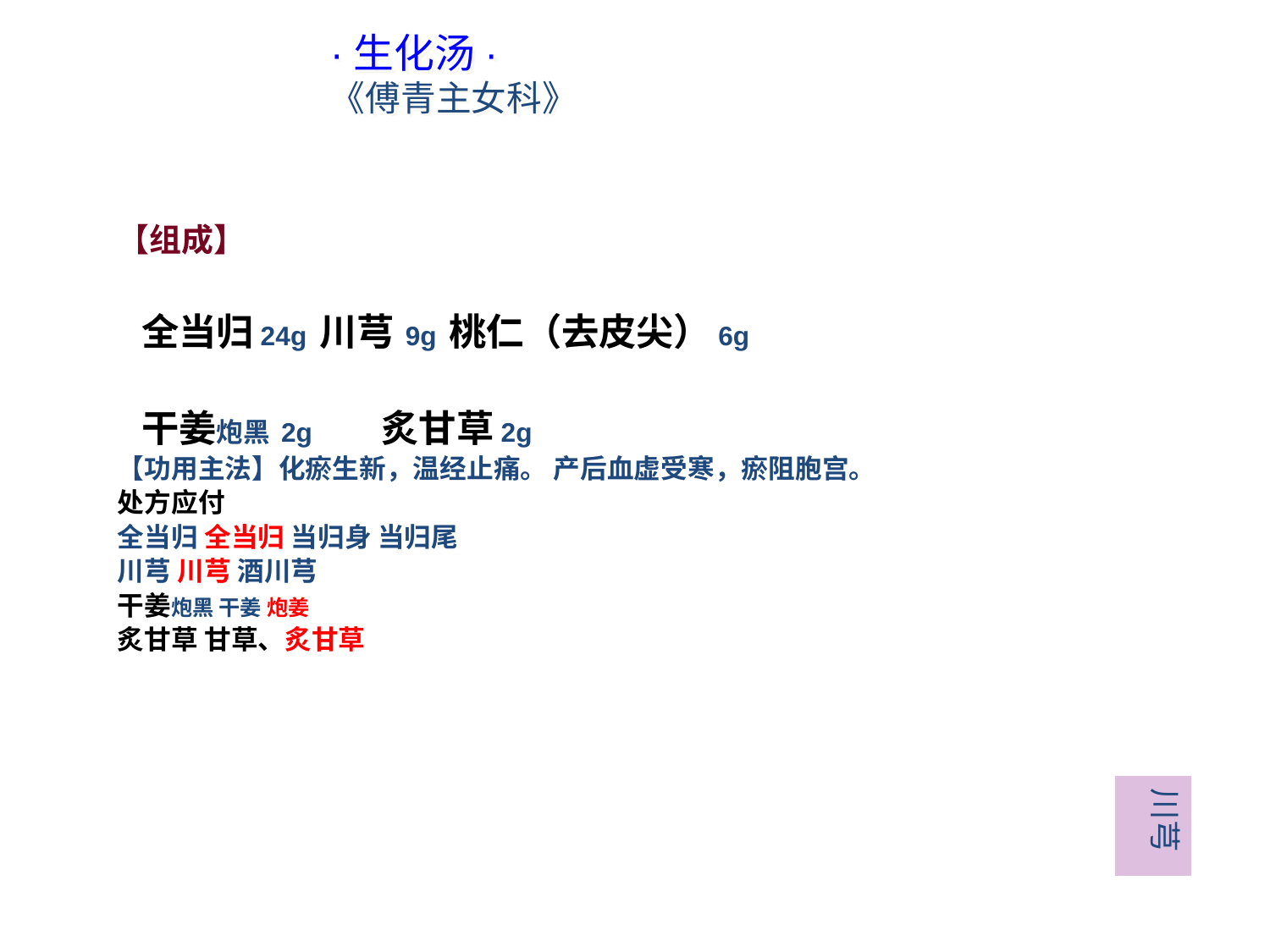

·生化汤·
《傅青主女科》

#

【组成】

  全当归24g 川芎 9g 桃仁（去皮尖）6g

  干姜炮黑 2g      炙甘草2g
【功用主法】化瘀生新，温经止痛。 产后血虚受寒，瘀阻胞宫。
处方应付
全当归 全当归 当归身 当归尾
川芎 川芎 酒川芎
干姜炮黑 干姜 炮姜
炙甘草 甘草、炙甘草

川芎